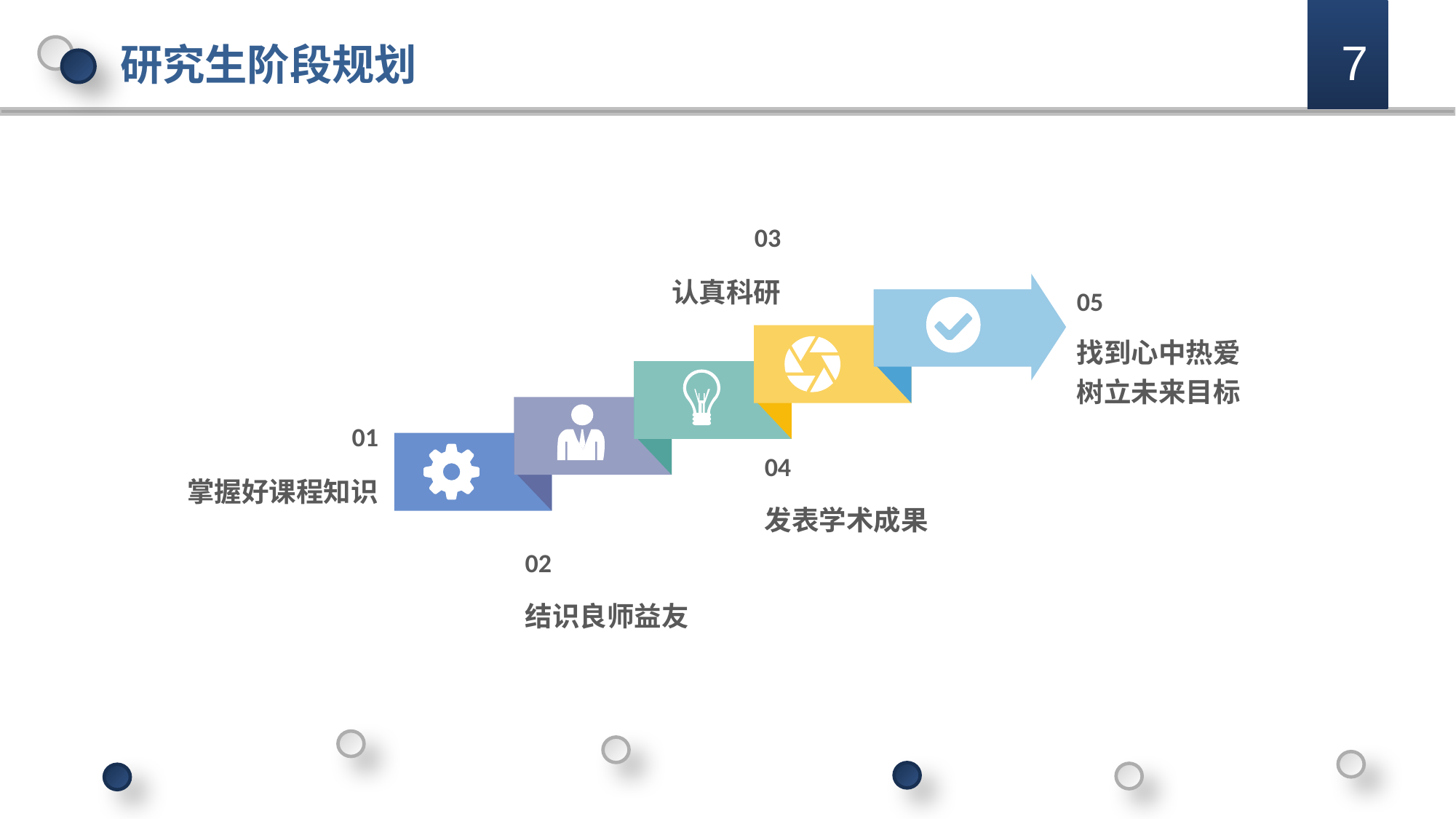

研究生阶段规划
7
03
认真科研

05
找到心中热爱
树立未来目标

01
掌握好课程知识

04
发表学术成果
02
结识良师益友